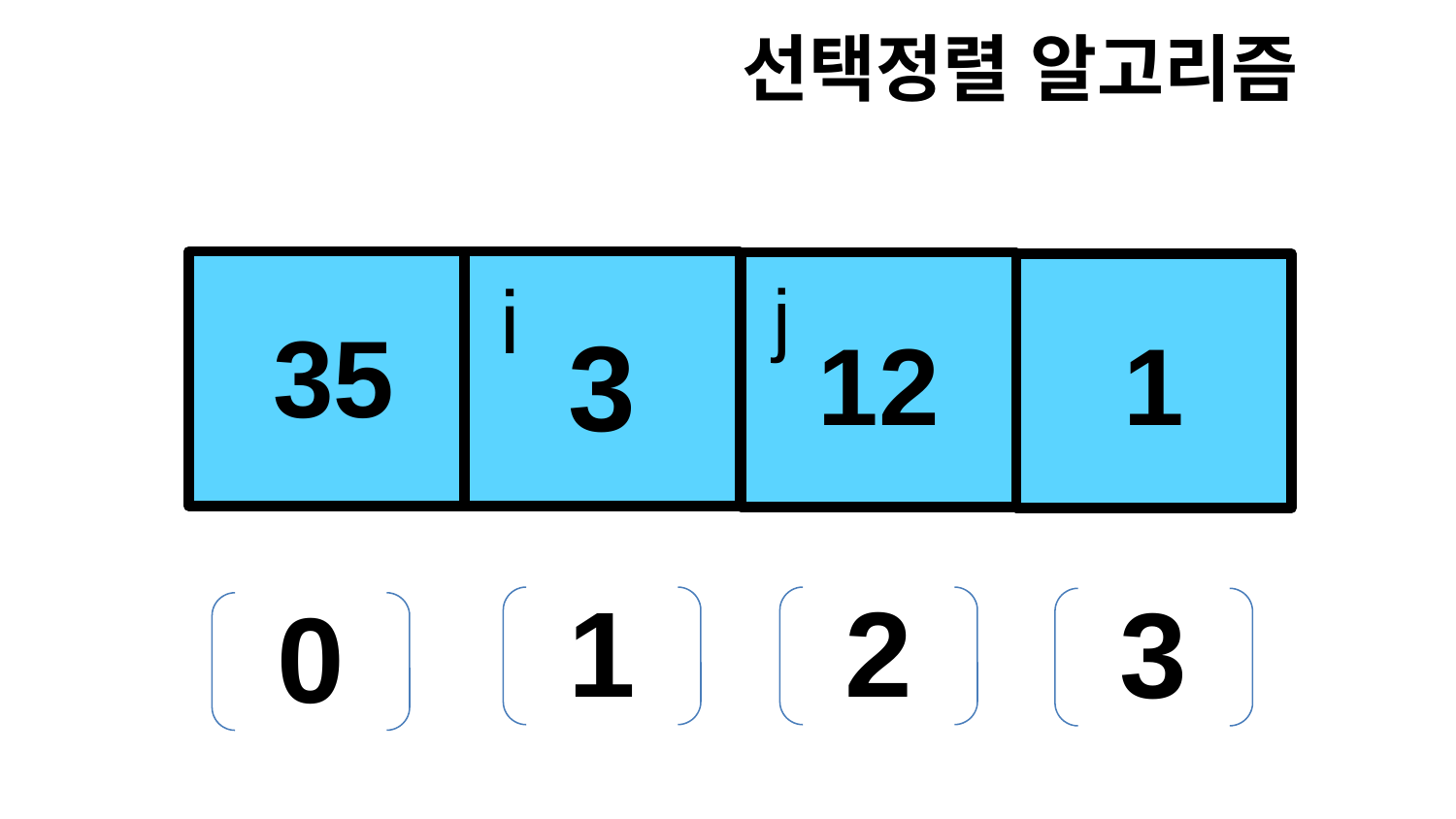

선택정렬 알고리즘

35
3
12
1
i
j
1

2

3

0